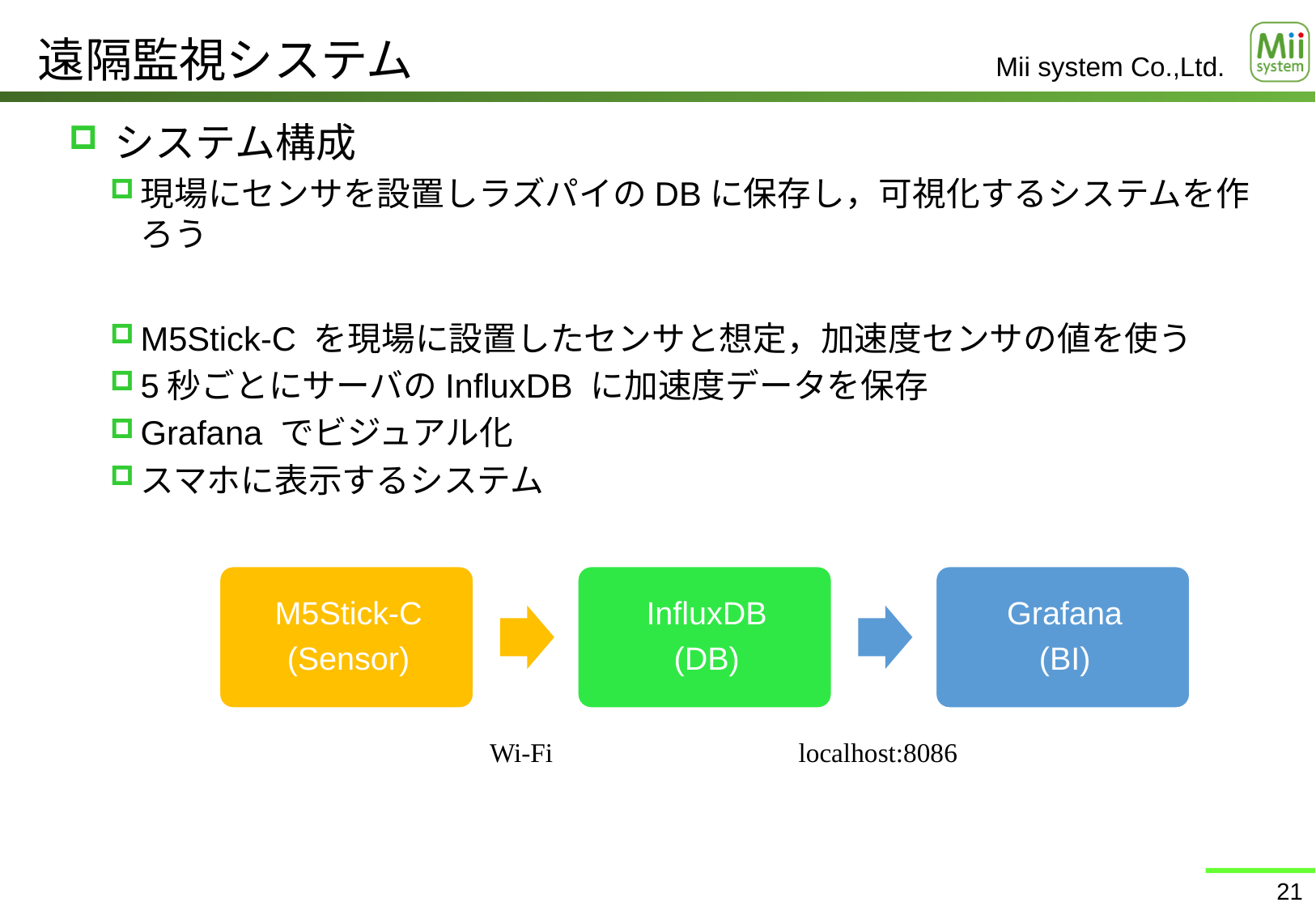

# 遠隔監視システム
システム構成
現場にセンサを設置しラズパイのDBに保存し，可視化するシステムを作ろう

M5Stick-C を現場に設置したセンサと想定，加速度センサの値を使う
5秒ごとにサーバのInfluxDB に加速度データを保存
Grafana でビジュアル化
スマホに表示するシステム

M5Stick-C
(Sensor)

InfluxDB
(DB)

Grafana
(BI)
Wi-Fi
localhost:8086
21